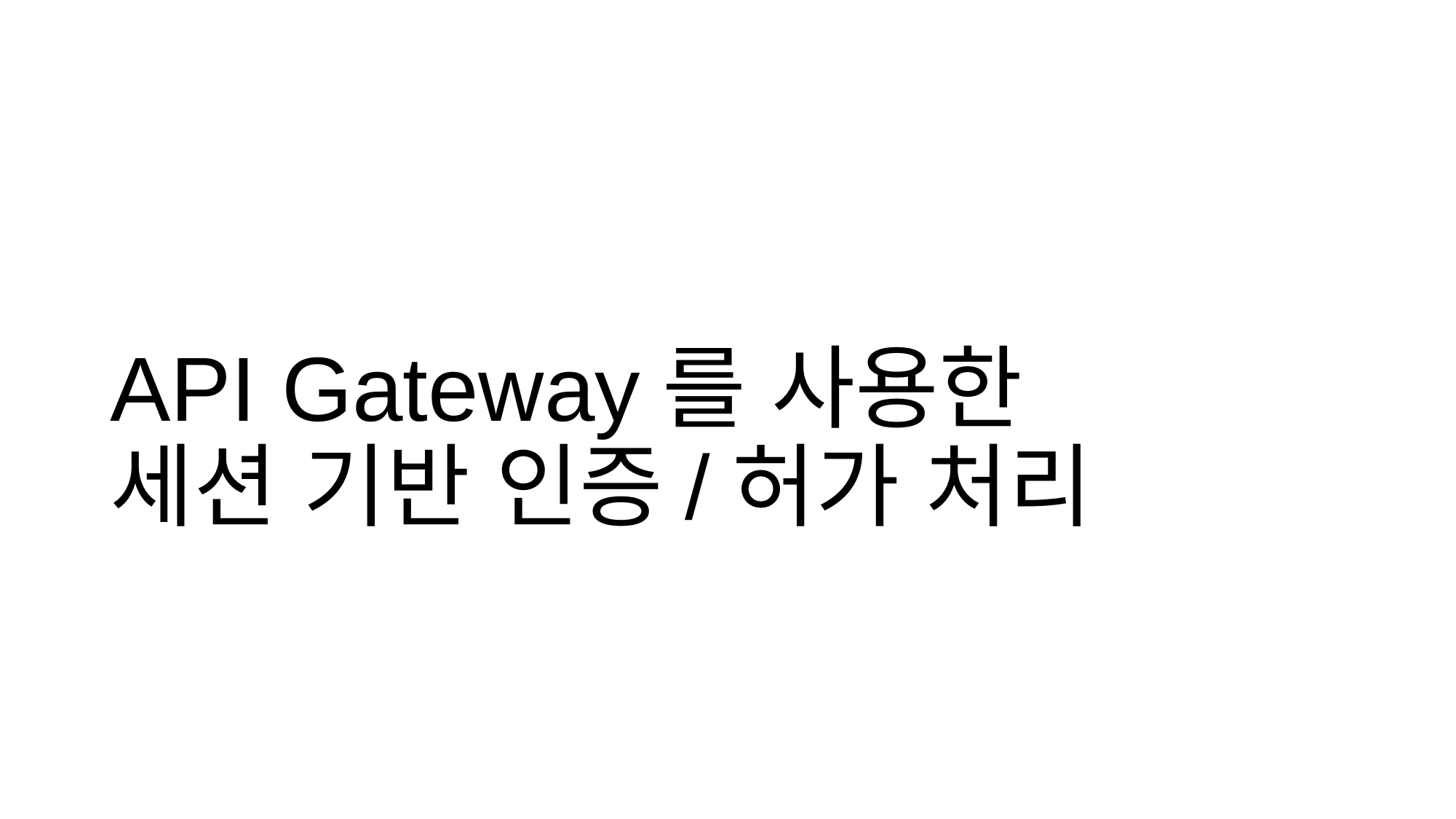

# API Gateway를 사용한 세션 기반 인증/허가 처리